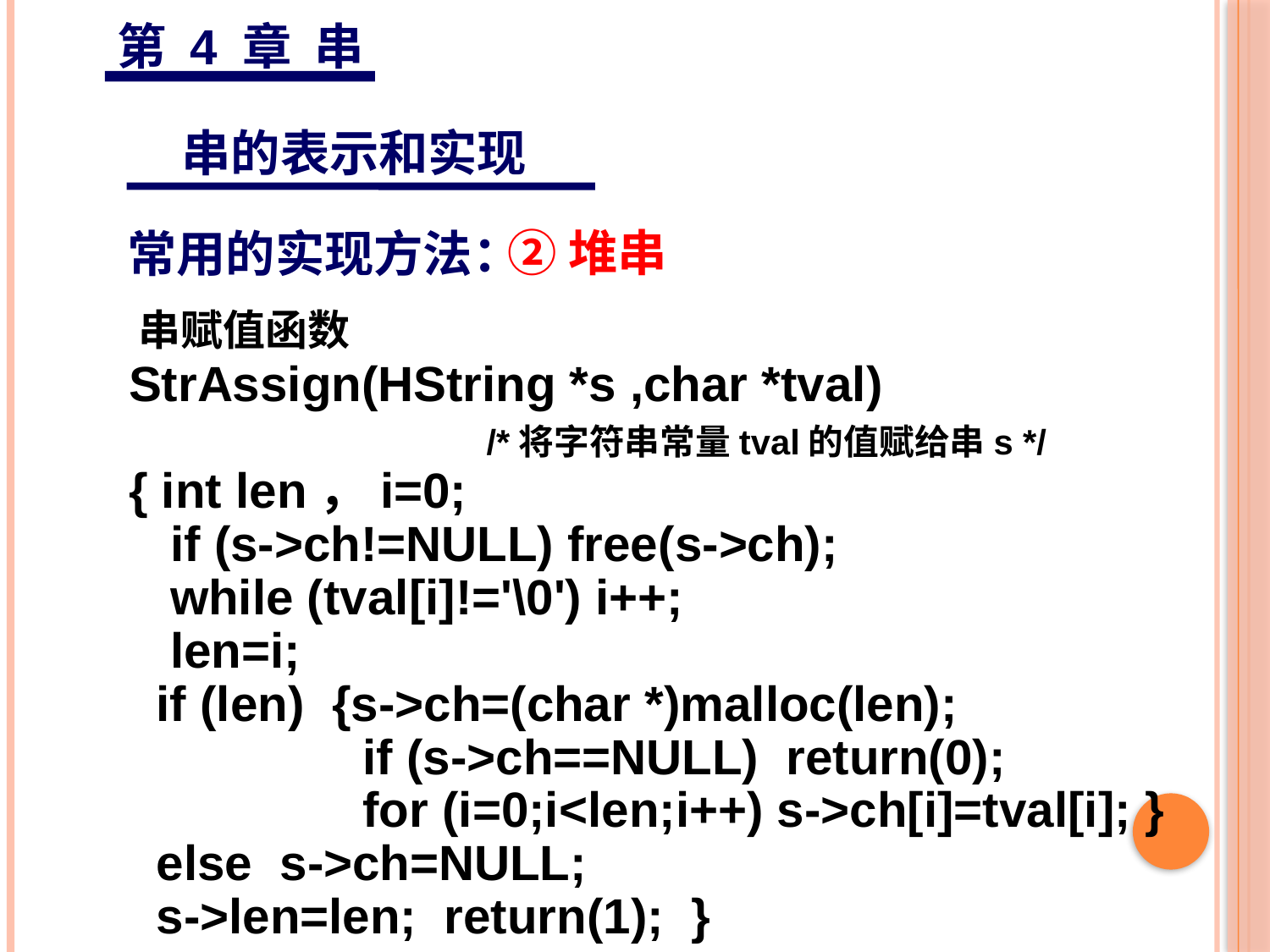

第 4 章  串

  串的表示和实现

②堆串
常用的实现方法：
 串赋值函数
StrAssign(HString *s ,char *tval)
                          /*将字符串常量tval的值赋给串s */
{ int len，i=0;
   if (s->ch!=NULL) free(s->ch);
   while (tval[i]!='\0') i++;
   len=i;
  if (len)  {s->ch=(char *)malloc(len);
                 if (s->ch==NULL)  return(0);
                 for (i=0;i<len;i++) s->ch[i]=tval[i]; }
  else  s->ch=NULL;
  s->len=len;  return(1);  }